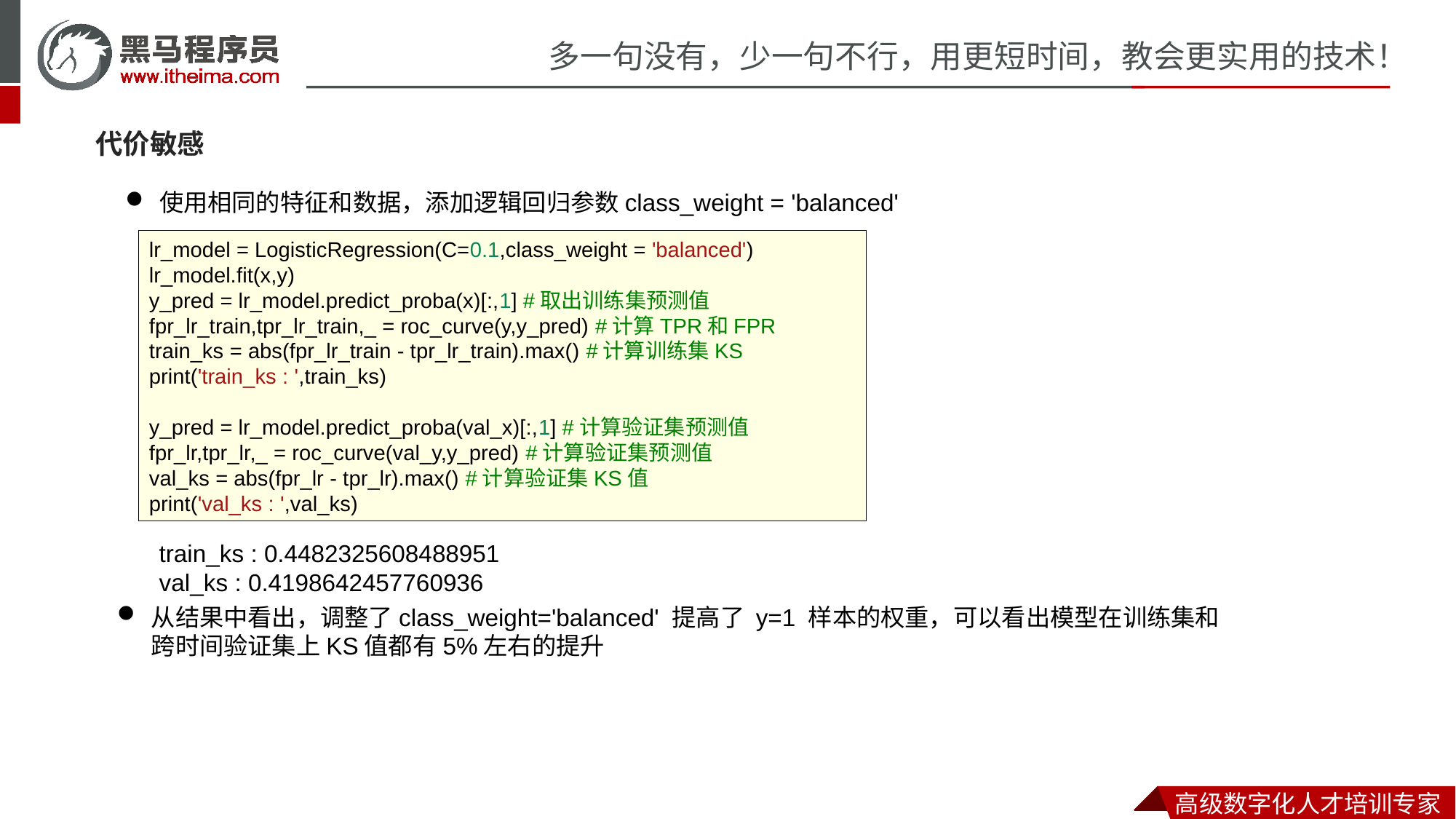

代价敏感
使用相同的特征和数据，添加逻辑回归参数class_weight = 'balanced'
lr_model = LogisticRegression(C=0.1,class_weight = 'balanced')
lr_model.fit(x,y)
y_pred = lr_model.predict_proba(x)[:,1] #取出训练集预测值
fpr_lr_train,tpr_lr_train,_ = roc_curve(y,y_pred) #计算TPR和FPR
train_ks = abs(fpr_lr_train - tpr_lr_train).max() #计算训练集KS
print('train_ks : ',train_ks)
y_pred = lr_model.predict_proba(val_x)[:,1] #计算验证集预测值
fpr_lr,tpr_lr,_ = roc_curve(val_y,y_pred) #计算验证集预测值
val_ks = abs(fpr_lr - tpr_lr).max() #计算验证集KS值
print('val_ks : ',val_ks)
train_ks : 0.4482325608488951
val_ks : 0.4198642457760936
从结果中看出，调整了class_weight='balanced' 提高了 y=1 样本的权重，可以看出模型在训练集和跨时间验证集上KS值都有5%左右的提升